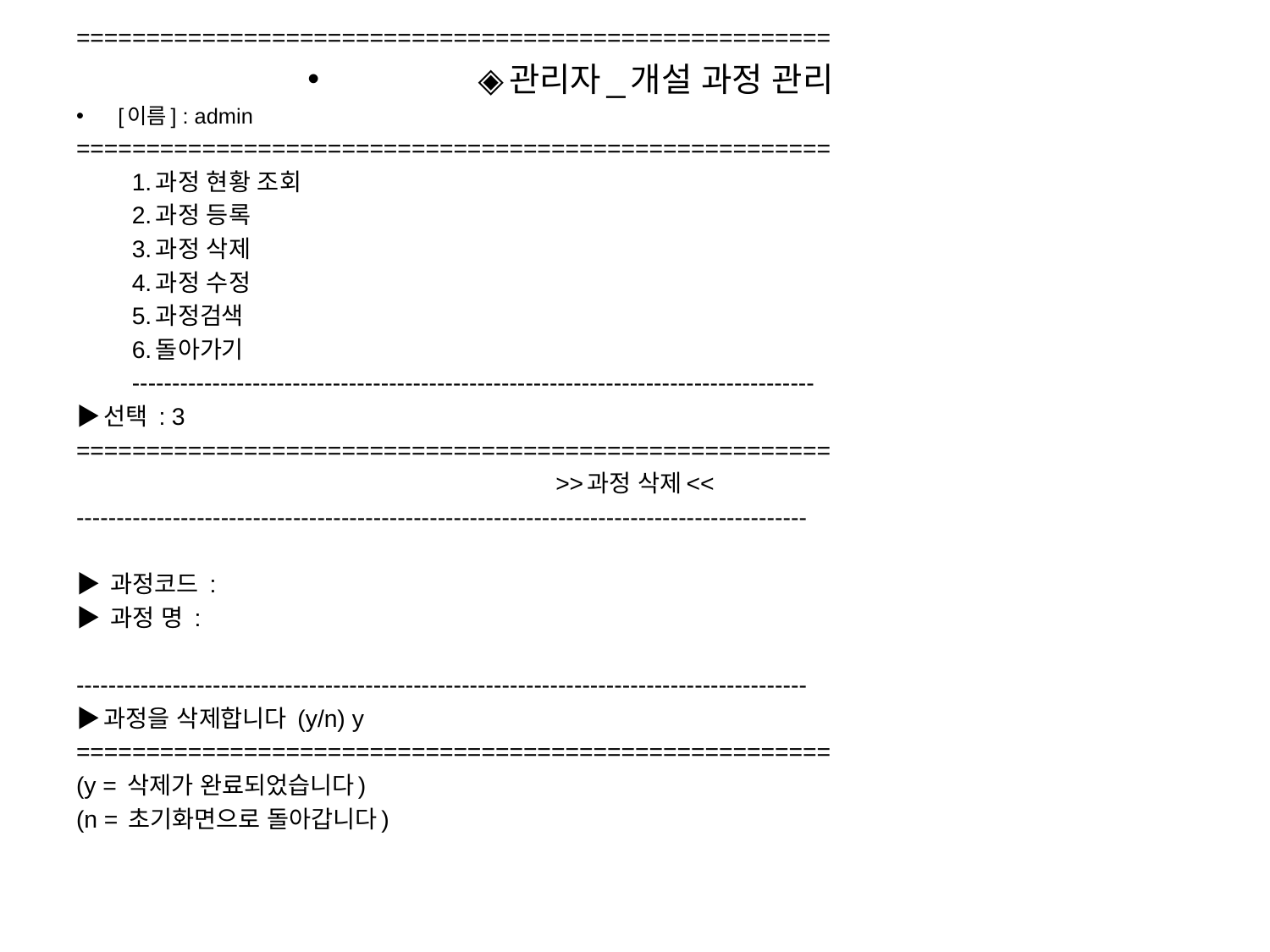

======================================================
◈관리자_개설 과정 관리
[이름] : admin
======================================================
1.과정 현황 조회
2.과정 등록
3.과정 삭제
4.과정 수정
5.과정검색
6.돌아가기
-------------------------------------------------------------------------------------
▶선택 : 3
======================================================
>>과정 삭제<<
-------------------------------------------------------------------------------------------

▶ 과정코드 :
▶ 과정 명 :

-------------------------------------------------------------------------------------------
▶과정을 삭제합니다 (y/n) y
======================================================
(y = 삭제가 완료되었습니다)
(n = 초기화면으로 돌아갑니다)